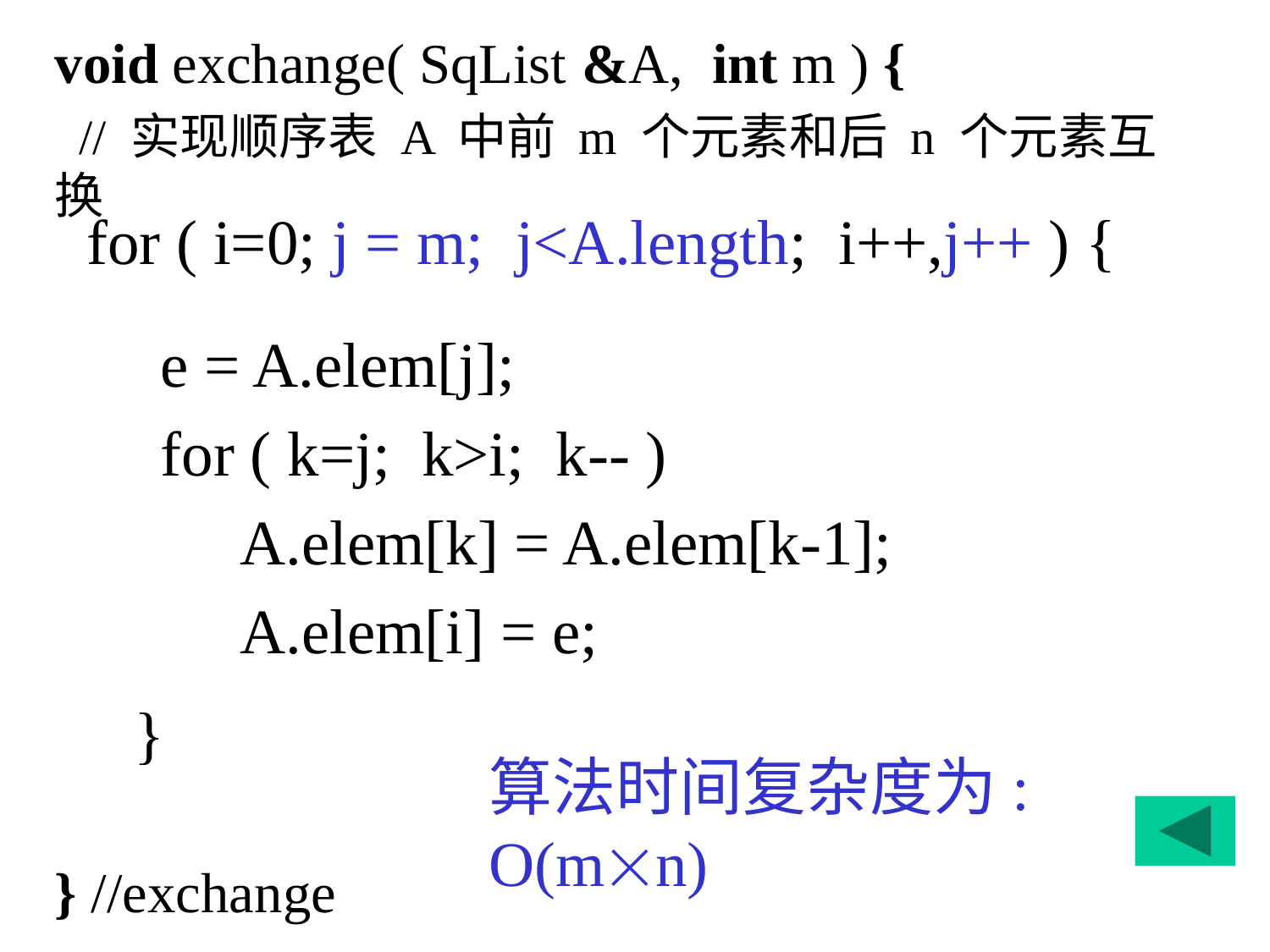

void exchange( SqList &A,  int m ) {
  // 实现顺序表 A 中前 m 个元素和后 n 个元素互换

} //exchange
for ( i=0; j = m;  j<A.length;  i++,j++ ) {

   }
e = A.elem[j];
for ( k=j;  k>i;  k-- )
     A.elem[k] = A.elem[k-1];
     A.elem[i] = e;
算法时间复杂度为: O(m×n)